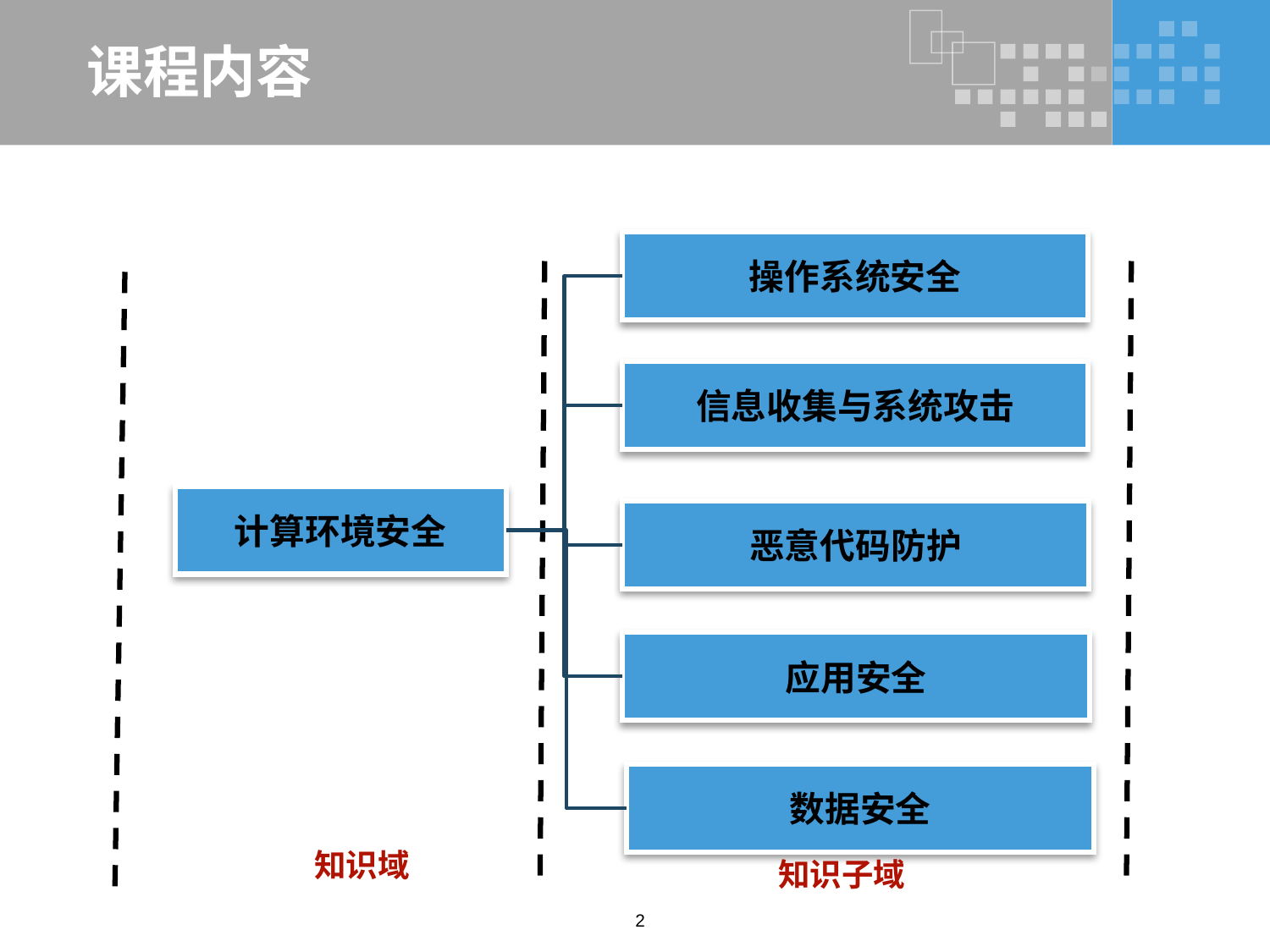

# 课程内容

操作系统安全

信息收集与系统攻击

计算环境安全
恶意代码防护

应用安全
数据安全
知识域
知识子域
2